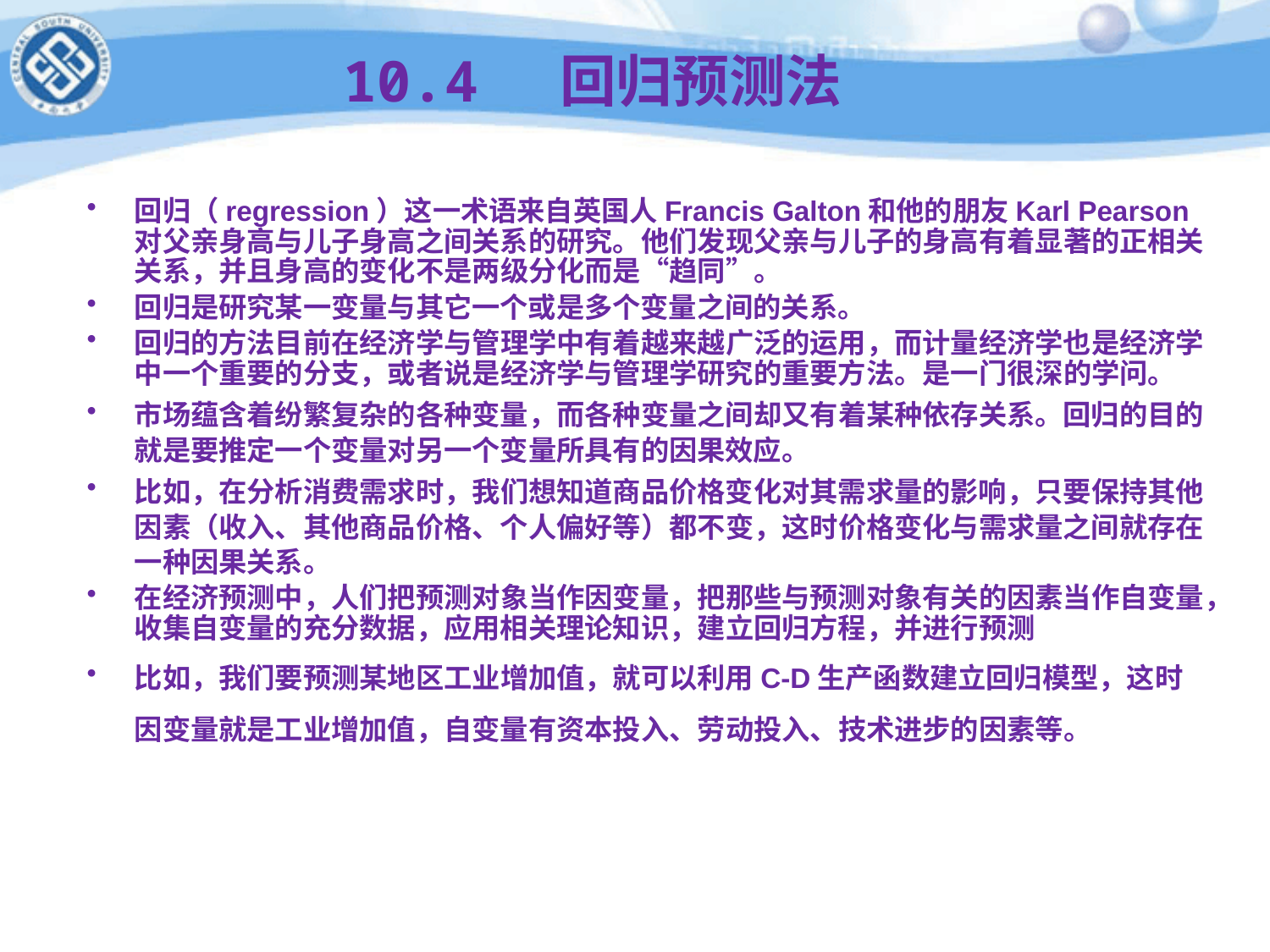

# 10.4  回归预测法
回归（regression）这一术语来自英国人Francis Galton和他的朋友Karl Pearson对父亲身高与儿子身高之间关系的研究。他们发现父亲与儿子的身高有着显著的正相关关系，并且身高的变化不是两级分化而是“趋同”。
回归是研究某一变量与其它一个或是多个变量之间的关系。
回归的方法目前在经济学与管理学中有着越来越广泛的运用，而计量经济学也是经济学中一个重要的分支，或者说是经济学与管理学研究的重要方法。是一门很深的学问。
市场蕴含着纷繁复杂的各种变量，而各种变量之间却又有着某种依存关系。回归的目的就是要推定一个变量对另一个变量所具有的因果效应。
比如，在分析消费需求时，我们想知道商品价格变化对其需求量的影响，只要保持其他因素（收入、其他商品价格、个人偏好等）都不变，这时价格变化与需求量之间就存在一种因果关系。
在经济预测中，人们把预测对象当作因变量，把那些与预测对象有关的因素当作自变量，收集自变量的充分数据，应用相关理论知识，建立回归方程，并进行预测
比如，我们要预测某地区工业增加值，就可以利用C-D生产函数建立回归模型，这时因变量就是工业增加值，自变量有资本投入、劳动投入、技术进步的因素等。